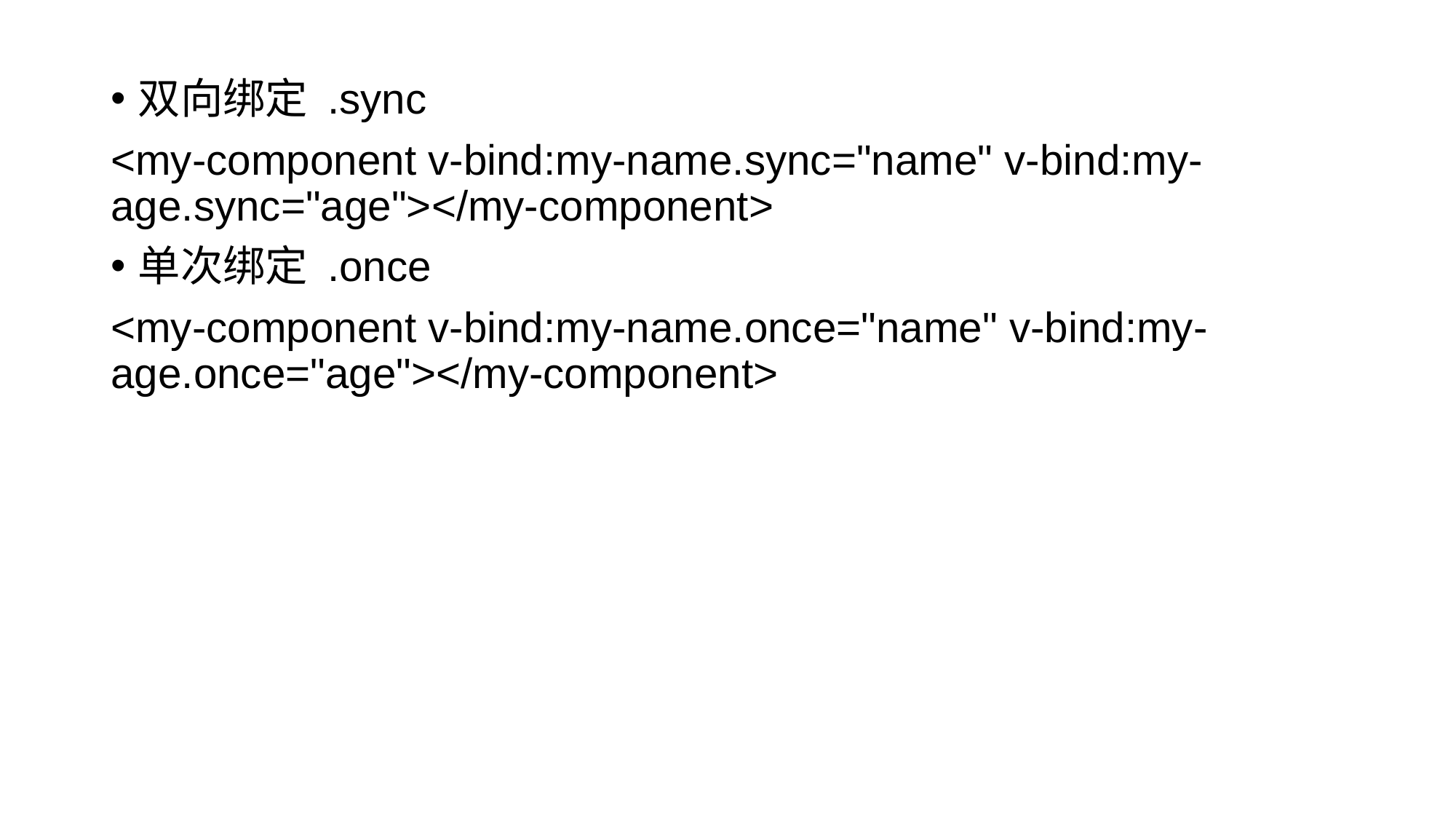

双向绑定 .sync
<my-component v-bind:my-name.sync="name" v-bind:my-age.sync="age"></my-component>
单次绑定 .once
<my-component v-bind:my-name.once="name" v-bind:my-age.once="age"></my-component>